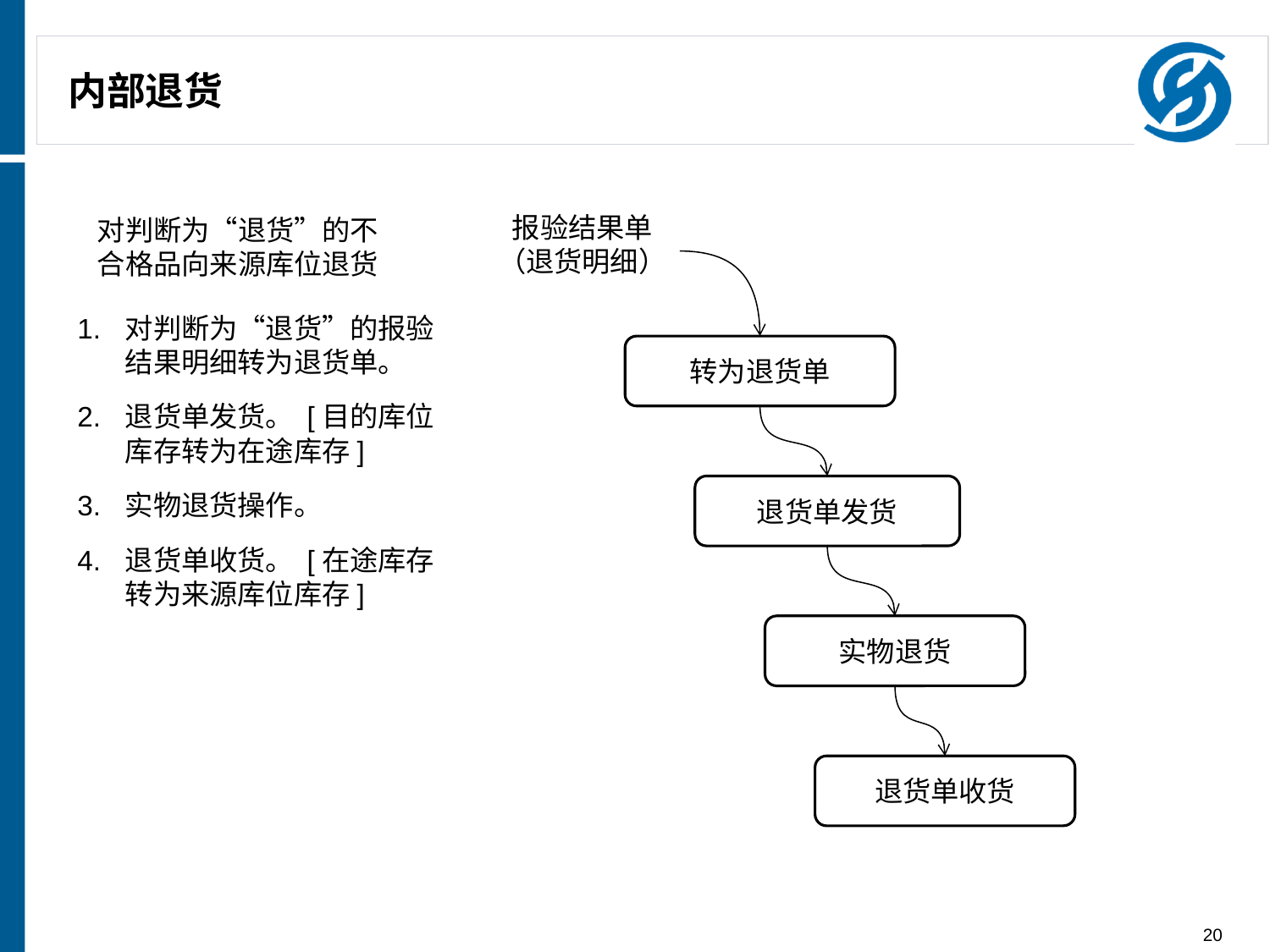

# 内部退货
对判断为“退货”的不合格品向来源库位退货
报验结果单（退货明细）
对判断为“退货”的报验结果明细转为退货单。
退货单发货。 [目的库位库存转为在途库存]
实物退货操作。
退货单收货。 [在途库存转为来源库位库存]
转为退货单
退货单发货
实物退货
退货单收货
20